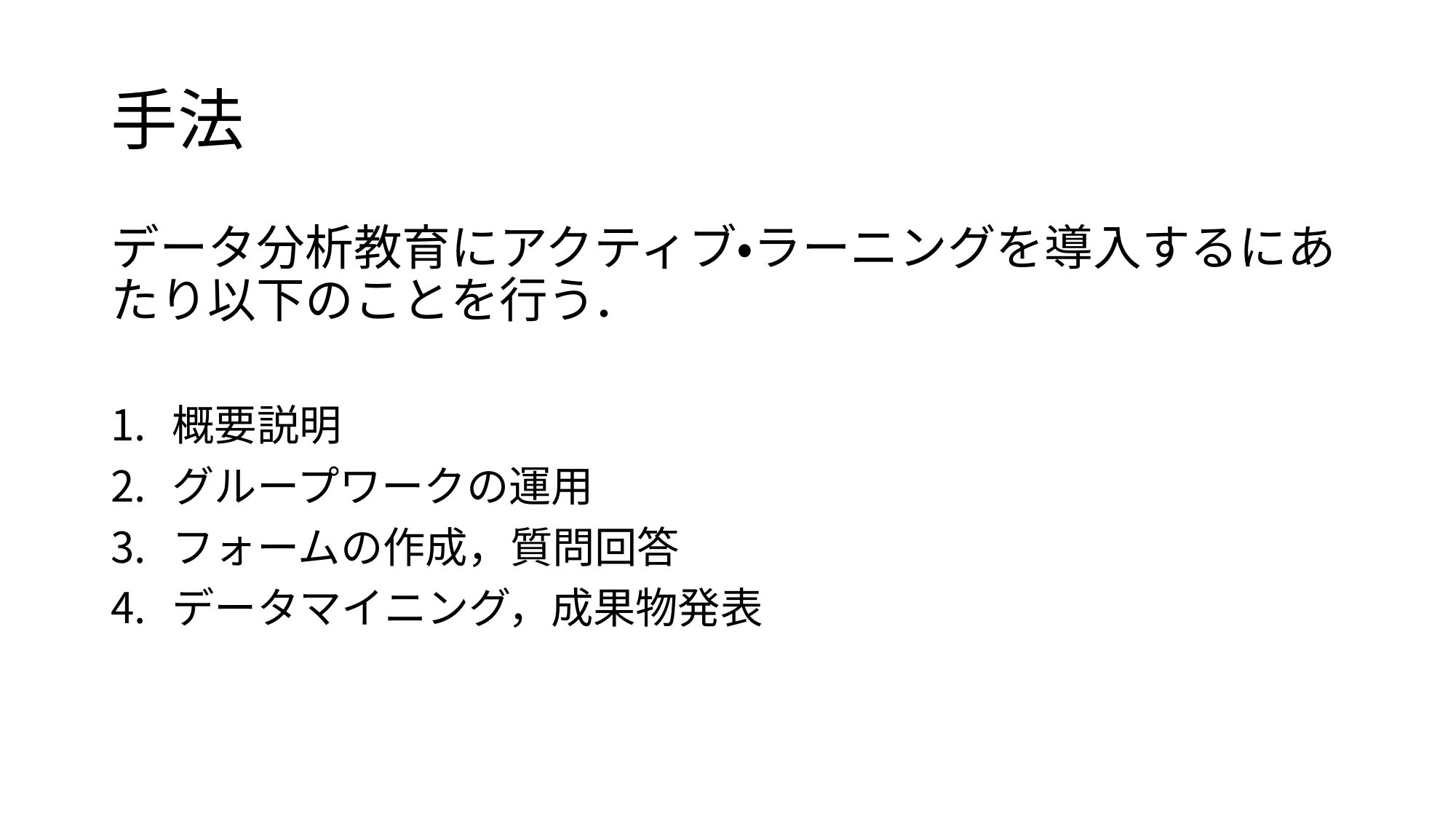

# 手法
データ分析教育にアクティブ・ラーニングを導入するにあたり以下のことを行う．

概要説明
グループワークの運用
フォームの作成，質問回答
データマイニング，成果物発表